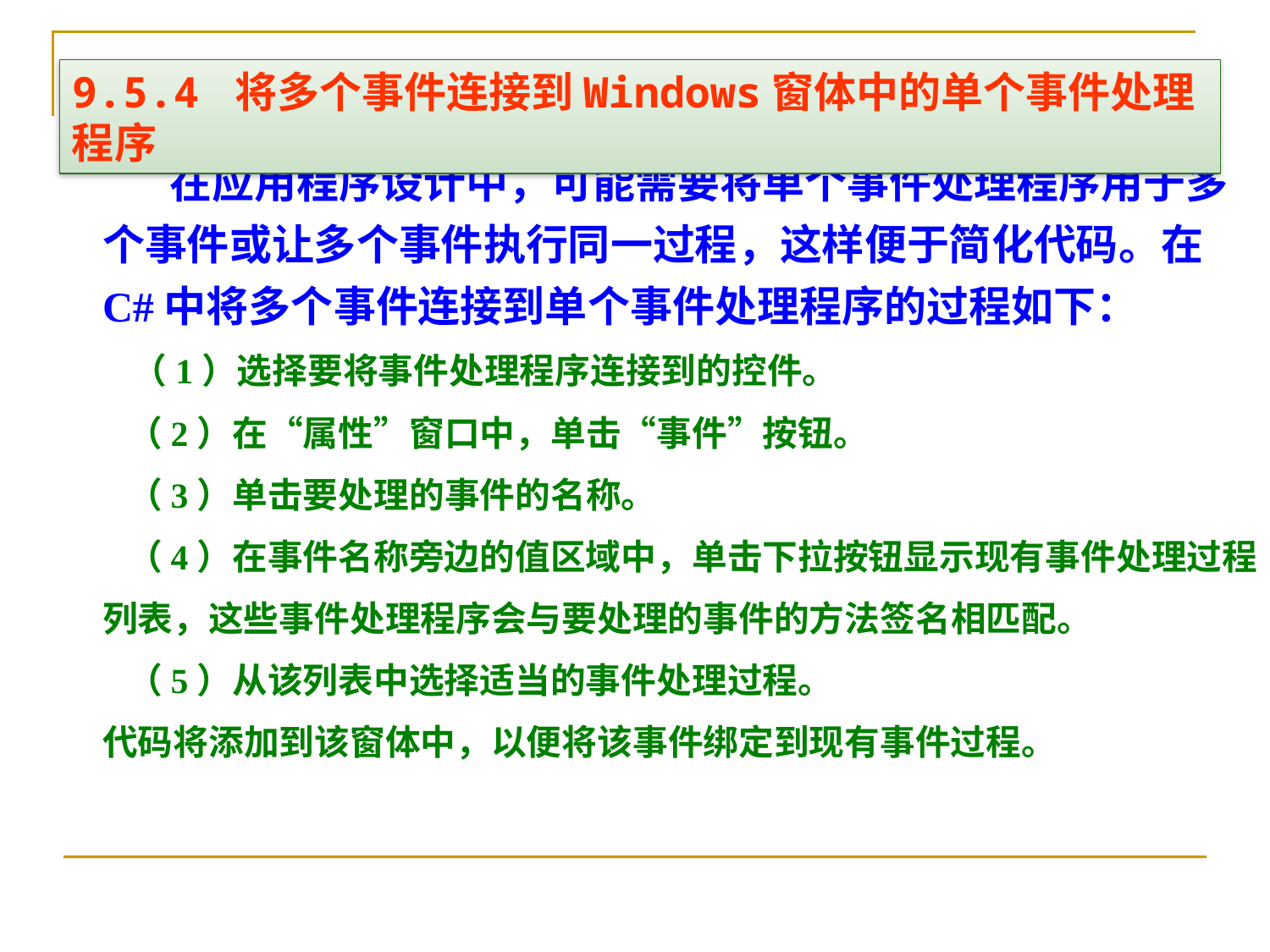

9.5.4 将多个事件连接到Windows窗体中的单个事件处理程序
      在应用程序设计中，可能需要将单个事件处理程序用于多个事件或让多个事件执行同一过程，这样便于简化代码。在C#中将多个事件连接到单个事件处理程序的过程如下：
  （1）选择要将事件处理程序连接到的控件。
  （2）在“属性”窗口中，单击“事件”按钮。
  （3）单击要处理的事件的名称。
  （4）在事件名称旁边的值区域中，单击下拉按钮显示现有事件处理过程列表，这些事件处理程序会与要处理的事件的方法签名相匹配。
  （5）从该列表中选择适当的事件处理过程。
代码将添加到该窗体中，以便将该事件绑定到现有事件过程。